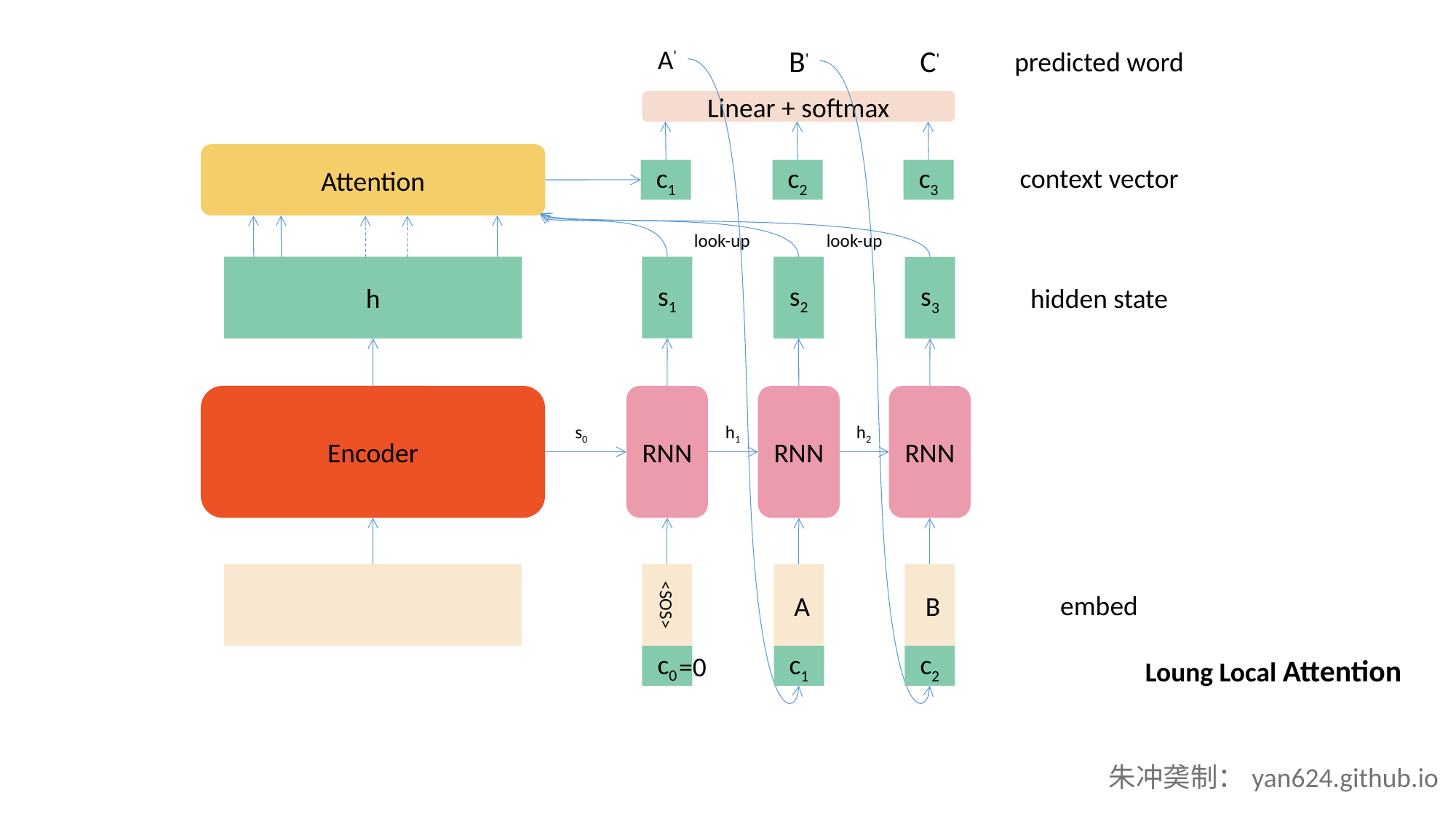

A'
B'
C'
predicted word
Linear + softmax
Attention
context vector
c1
c2
c3
look-up
look-up
s1
s2
h
s3
hidden state
Encoder
RNN
RNN
RNN
s0
h1
h2

<SOS>
 A
 B
embed
=0
c0
c1
c2
Loung Local Attention
朱冲䶮制：yan624.github.io